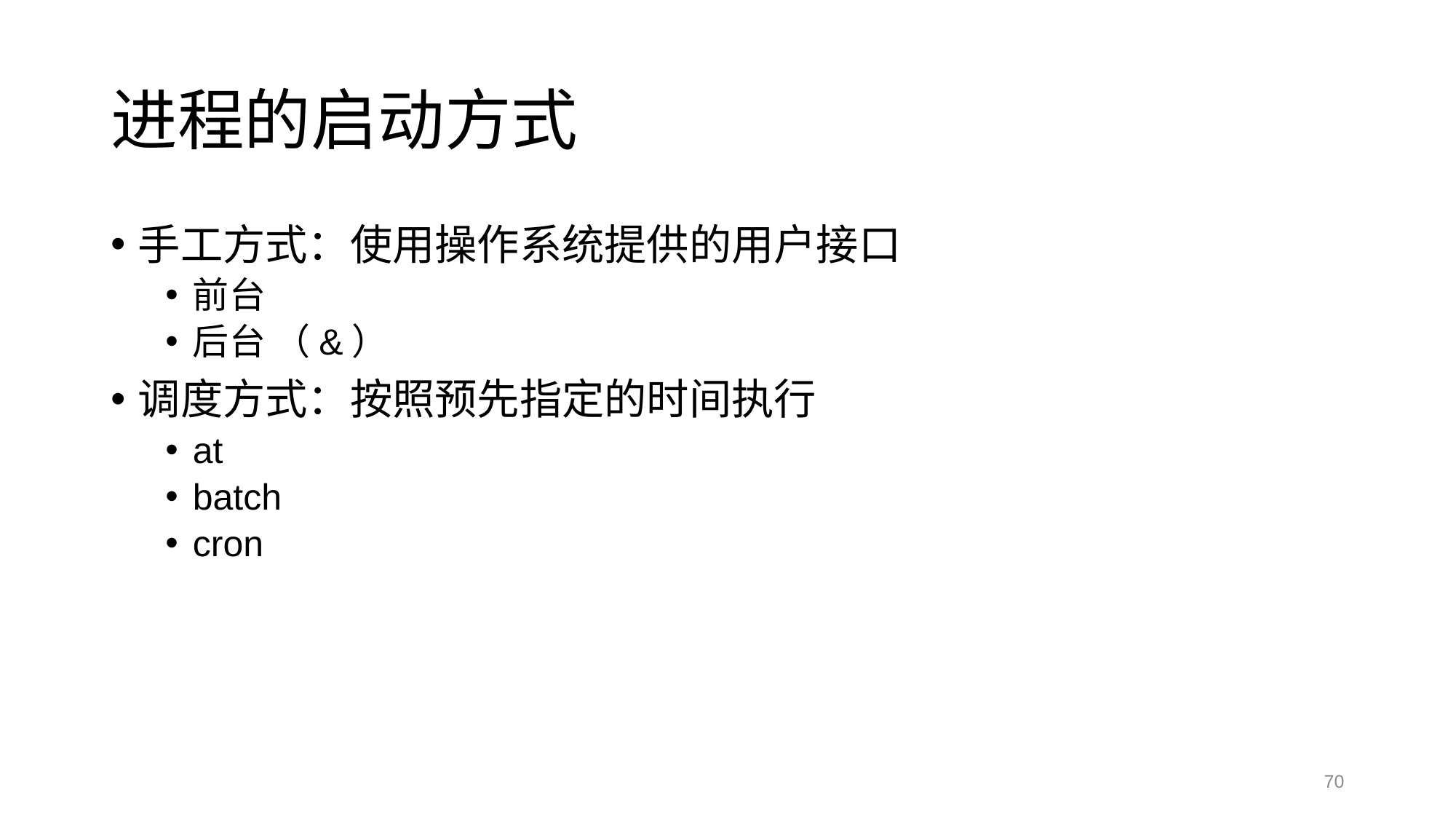

# 进程的启动方式
手工方式：使用操作系统提供的用户接口
前台
后台 （&）
调度方式：按照预先指定的时间执行
at
batch
cron

70